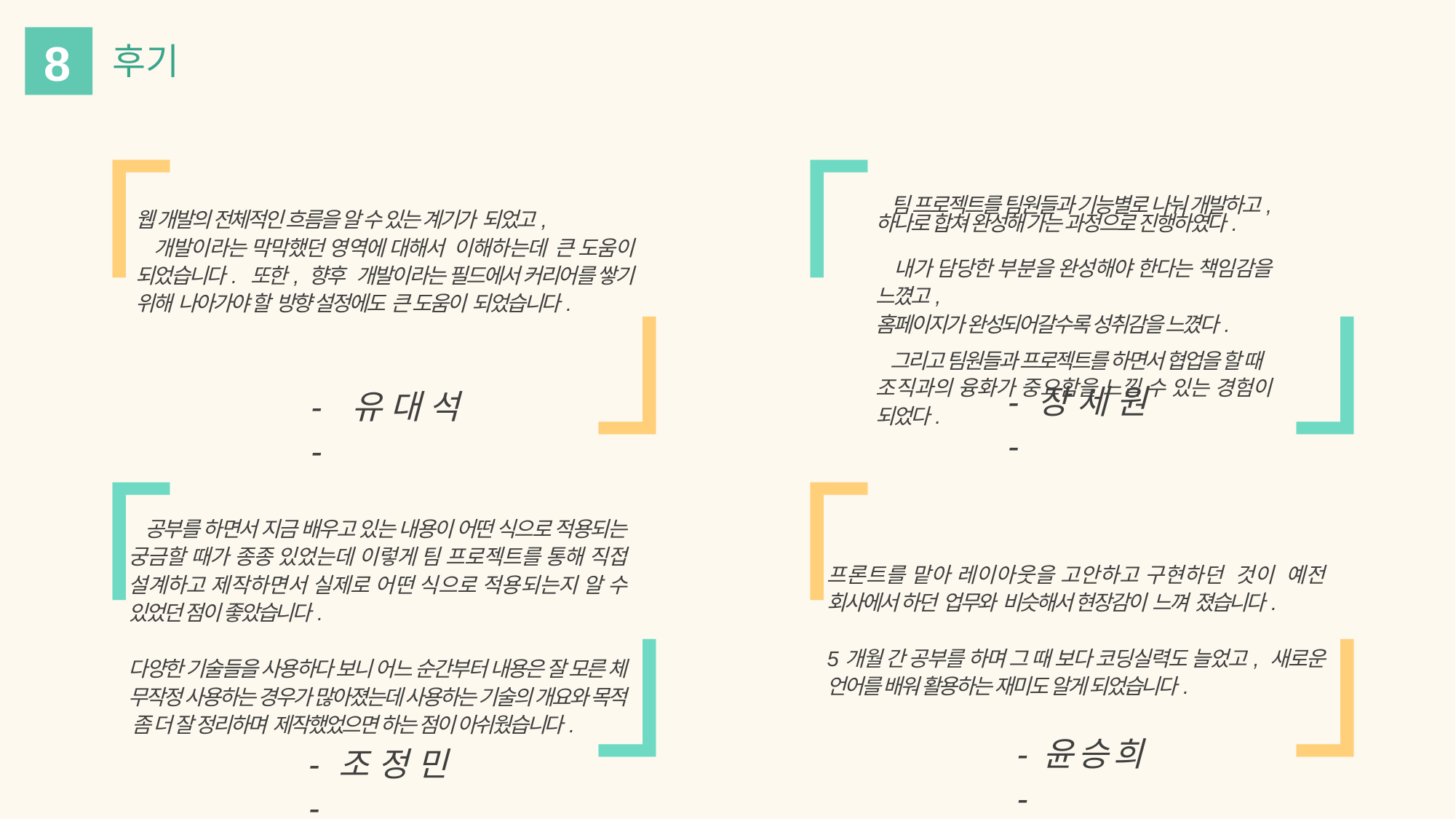

8
후기
「
웹 개발의 전체적인 흐름을 알 수 있는 계기가  되었고,
  개발이라는 막막했던 영역에 대해서  이해하는데  큰 도움이 되었습니다.  또한, 향후   개발이라는 필드에서 커리어를 쌓기 위해  나아가야 할  방향 설정에도  큰 도움이  되었습니다.
」
-  유 대 석 -
「
  팀 프로젝트를 팀원들과 기능별로 나눠 개발하고,
하나로 합쳐 완성해 가는 과정으로 진행하였다.

  내가 담당한 부분을 완성해야 한다는 책임감을 느꼈고,
홈페이지가 완성되어갈수록 성취감을 느꼈다.

  그리고 팀원들과 프로젝트를 하면서 협업을 할 때
조직과의 융화가 중요함을 느낄 수 있는 경험이 되었다.

」
- 장 세 원 -
「
  공부를 하면서 지금 배우고 있는 내용이 어떤 식으로 적용되는 궁금할 때가 종종 있었는데 이렇게 팀 프로젝트를 통해 직접 설계하고 제작하면서 실제로 어떤 식으로 적용되는지 알 수 있었던 점이 좋았습니다.

다양한 기술들을 사용하다 보니 어느 순간부터 내용은 잘 모른 체 무작정 사용하는 경우가 많아졌는데 사용하는 기술의 개요와 목적  좀 더 잘 정리하며  제작했었으면 하는 점이 아쉬웠습니다.
」
- 조 정 민 -
「
프론트를 맡아 레이아웃을 고안하고 구현하던  것이  예전 회사에서 하던  업무와  비슷해서 현장감이  느껴  졌습니다.

5개월 간 공부를 하며 그 때 보다 코딩실력도 늘었고, 새로운 언어를 배워 활용하는 재미도 알게 되었습니다.
」
- 윤 승 희-